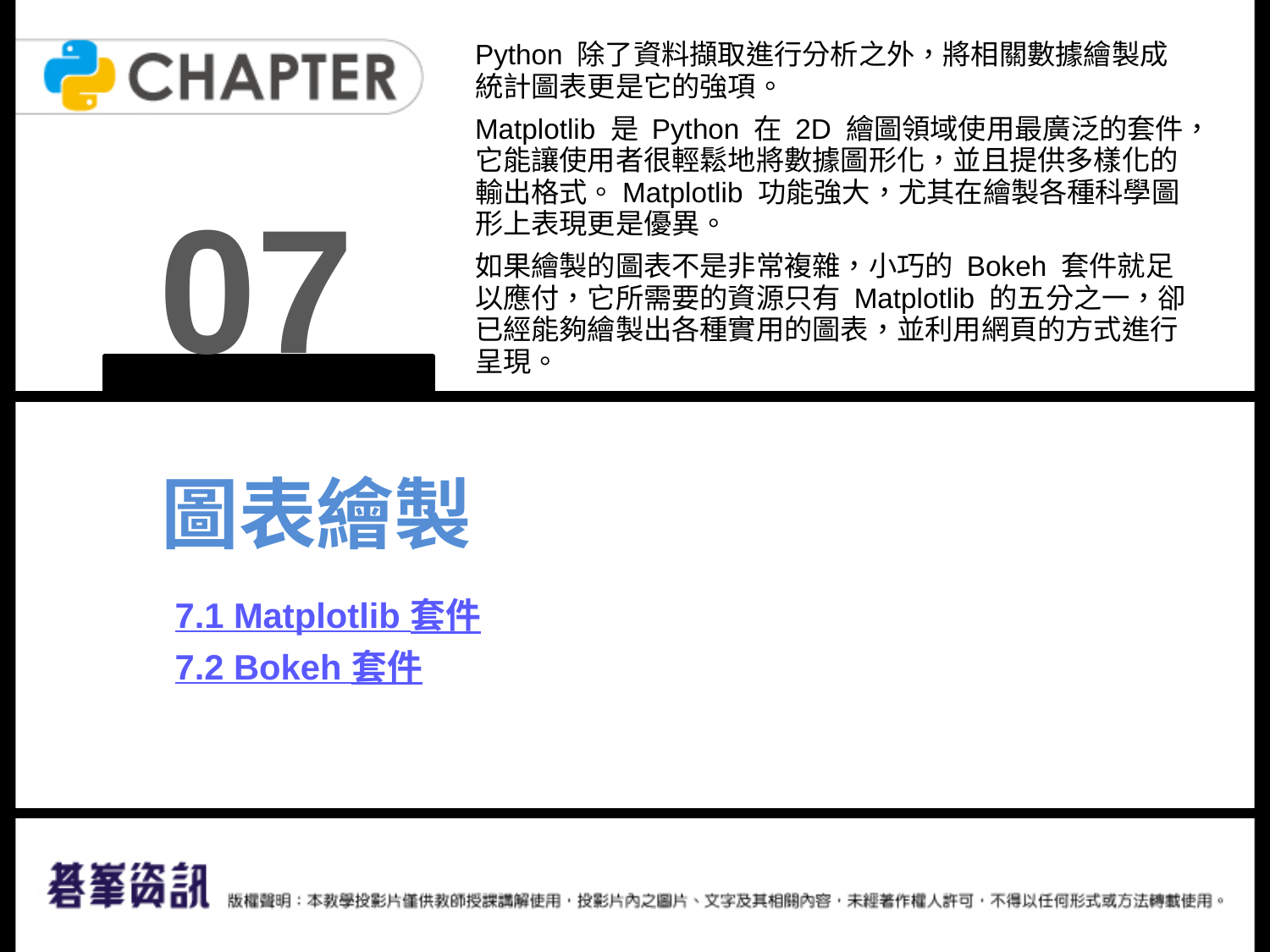

Python 除了資料擷取進行分析之外，將相關數據繪製成統計圖表更是它的強項。
Matplotlib 是 Python 在 2D 繪圖領域使用最廣泛的套件，它能讓使用者很輕鬆地將數據圖形化，並且提供多樣化的輸出格式。Matplotlib 功能強大，尤其在繪製各種科學圖形上表現更是優異。
如果繪製的圖表不是非常複雜，小巧的 Bokeh 套件就足以應付，它所需要的資源只有 Matplotlib 的五分之一，卻已經能夠繪製出各種實用的圖表，並利用網頁的方式進行呈現。
07
圖表繪製
7.1 Matplotlib 套件
7.2 Bokeh 套件